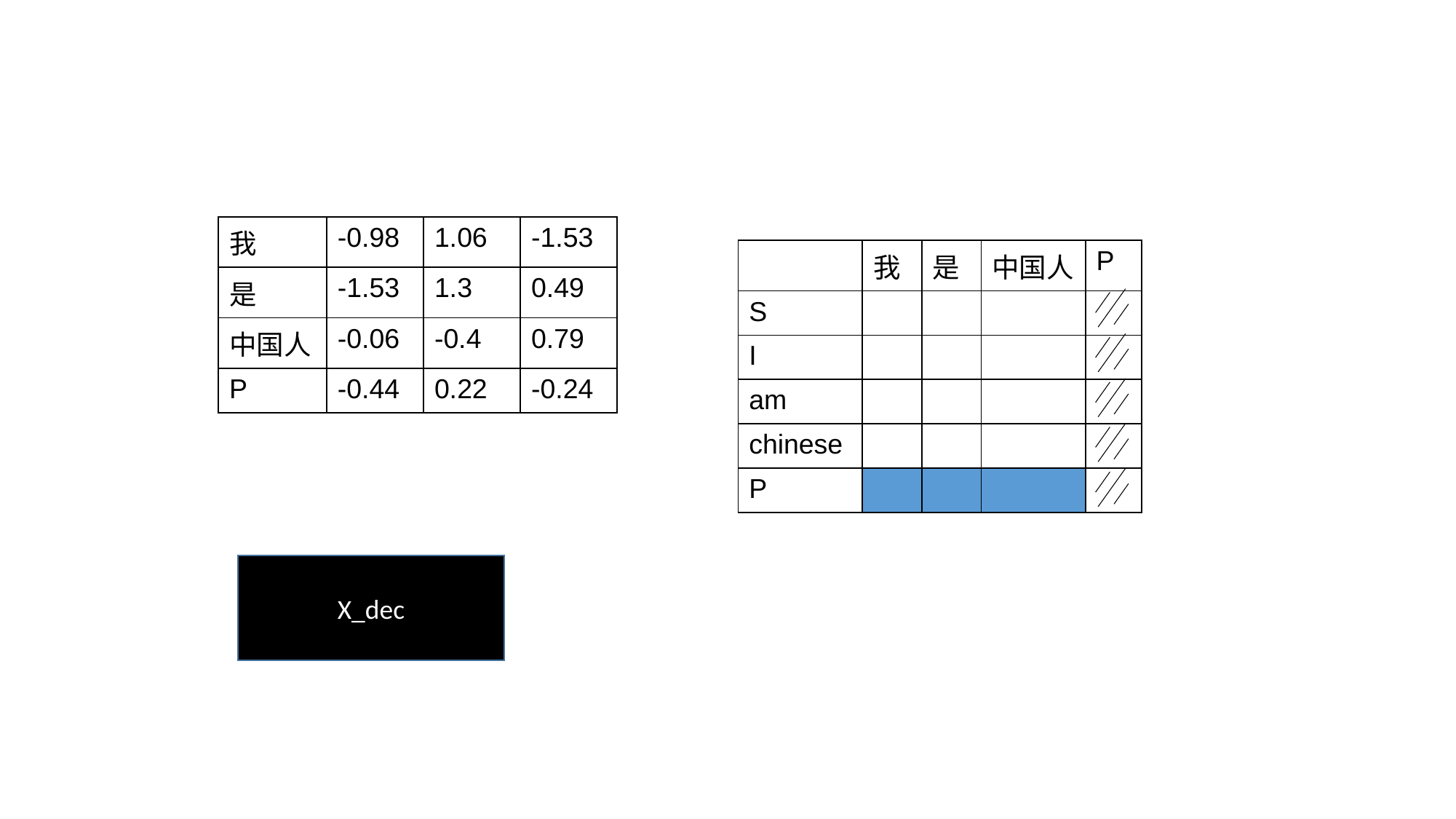

| 我 | -0.98 | 1.06 | -1.53 |
| --- | --- | --- | --- |
| 是 | -1.53 | 1.3 | 0.49 |
| 中国人 | -0.06 | -0.4 | 0.79 |
| P | -0.44 | 0.22 | -0.24 |
|  | 我 | 是 | 中国人 | P |
| --- | --- | --- | --- | --- |
| S |  |  |  |  |
| I |  |  |  |  |
| am |  |  |  |  |
| chinese |  |  |  |  |
| P |  |  |  |  |
X_dec